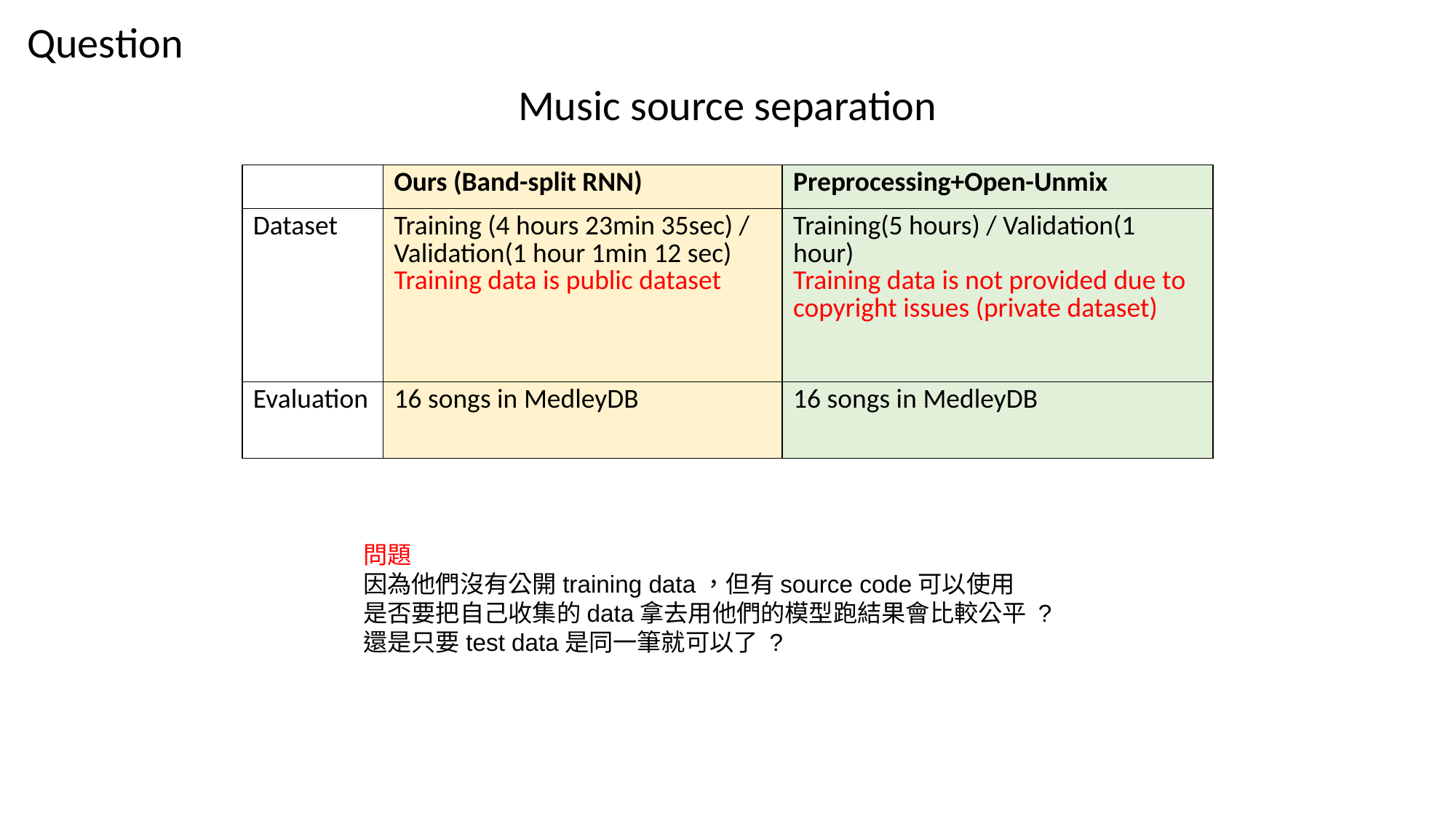

Question
Music source separation
|  | Ours (Band-split RNN) | Preprocessing+Open-Unmix |
| --- | --- | --- |
| Dataset | Training (4 hours 23min 35sec) / Validation(1 hour 1min 12 sec) Training data is public dataset | Training(5 hours) / Validation(1 hour) Training data is not provided due to copyright issues (private dataset) |
| Evaluation | 16 songs in MedleyDB | 16 songs in MedleyDB |
問題
因為他們沒有公開training data，但有source code可以使用
是否要把自己收集的data拿去用他們的模型跑結果會比較公平 ?
還是只要test data是同一筆就可以了 ?